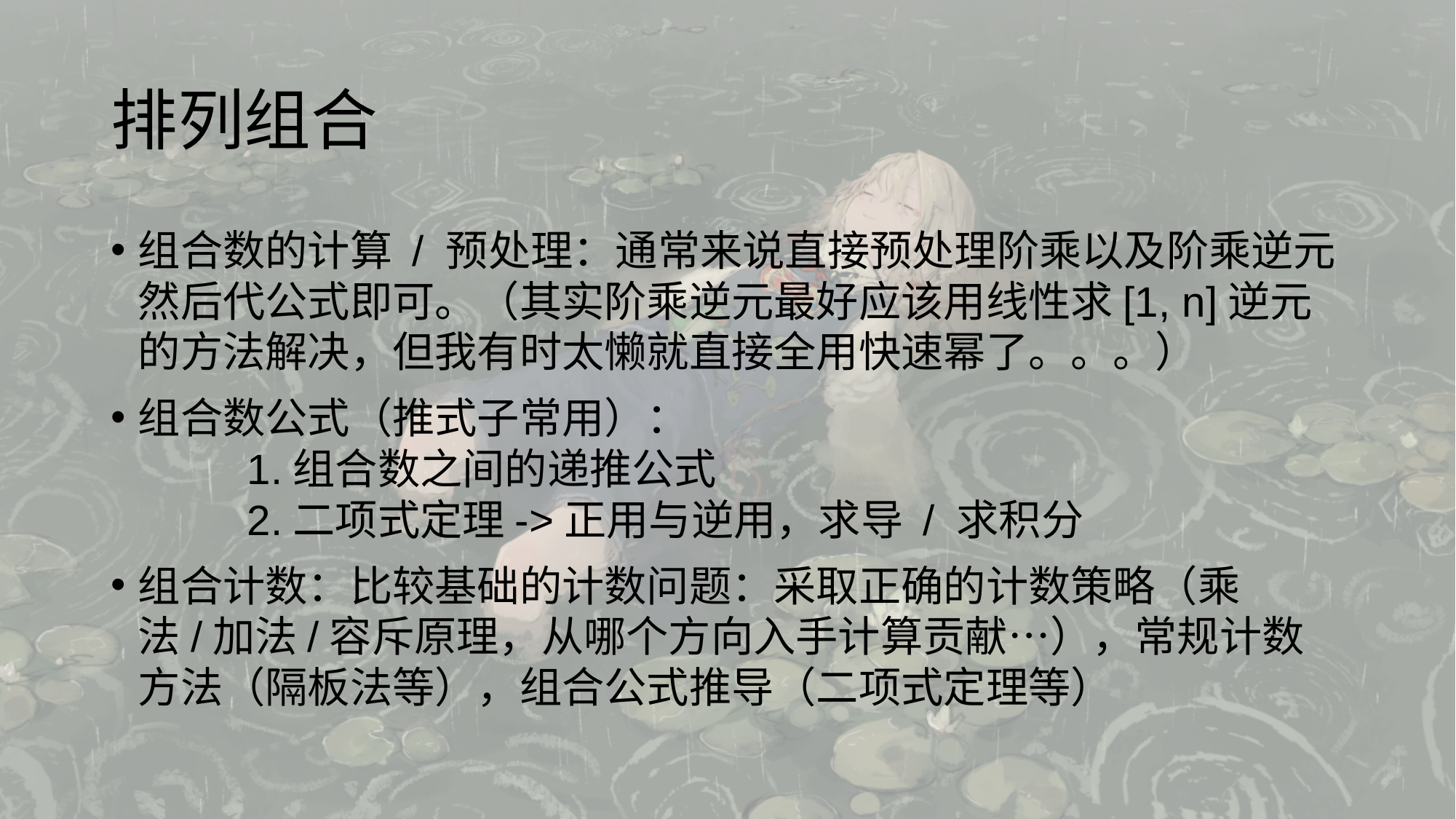

# 排列组合
组合数的计算 / 预处理：通常来说直接预处理阶乘以及阶乘逆元然后代公式即可。（其实阶乘逆元最好应该用线性求[1, n]逆元的方法解决，但我有时太懒就直接全用快速幂了。。。）
组合数公式（推式子常用）：
	1.组合数之间的递推公式
	2.二项式定理->正用与逆用，求导 / 求积分
组合计数：比较基础的计数问题：采取正确的计数策略（乘法/加法/容斥原理，从哪个方向入手计算贡献…），常规计数方法（隔板法等），组合公式推导（二项式定理等）